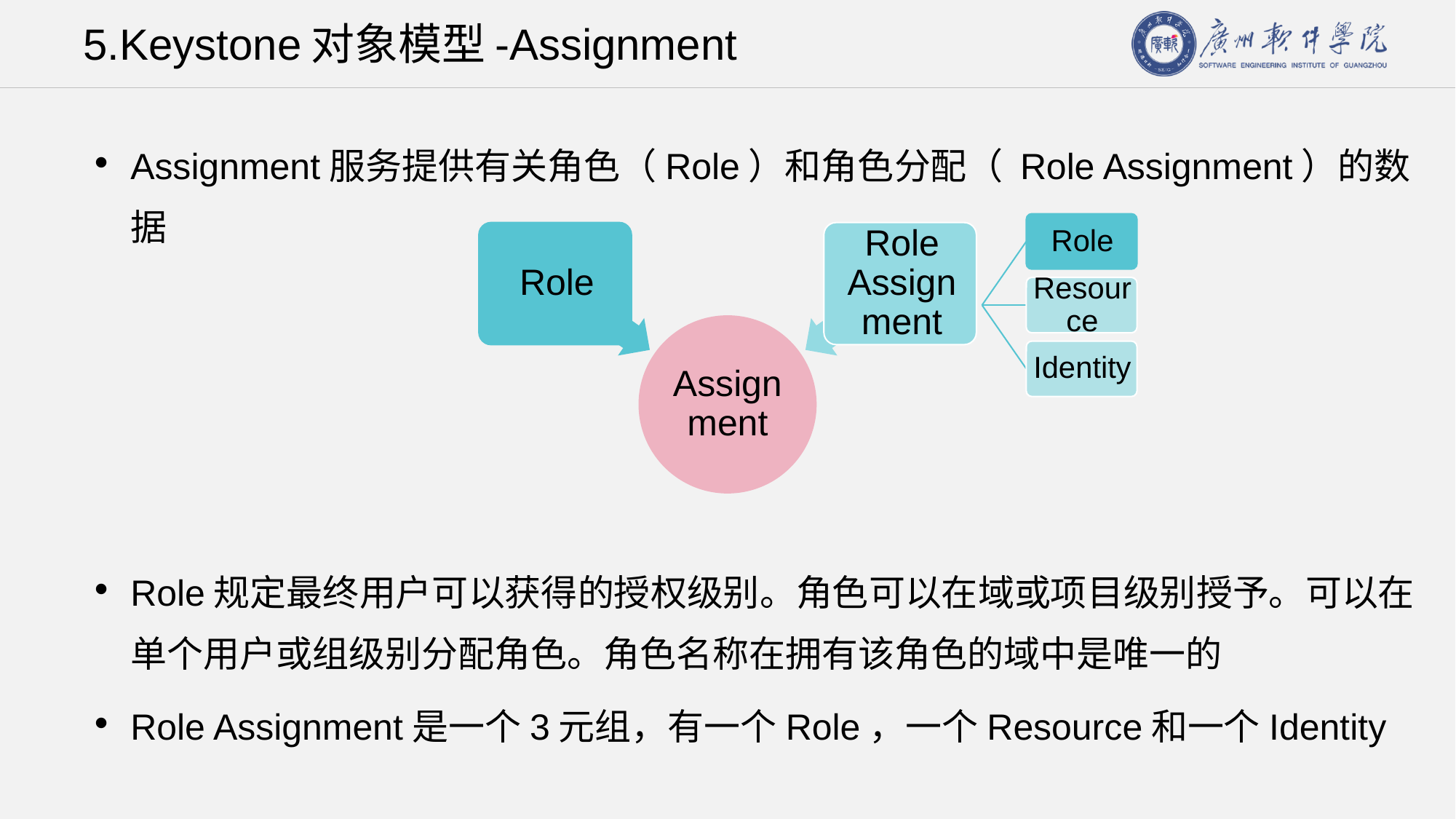

# 5.Keystone对象模型-Assignment
Assignment服务提供有关角色（Role）和角色分配（ Role Assignment）的数据

Role规定最终用户可以获得的授权级别。角色可以在域或项目级别授予。可以在单个用户或组级别分配角色。角色名称在拥有该角色的域中是唯一的
Role Assignment是一个3元组，有一个Role，一个Resource和一个Identity

Role

Resource

Identity
Assignment
Role
Role Assignment